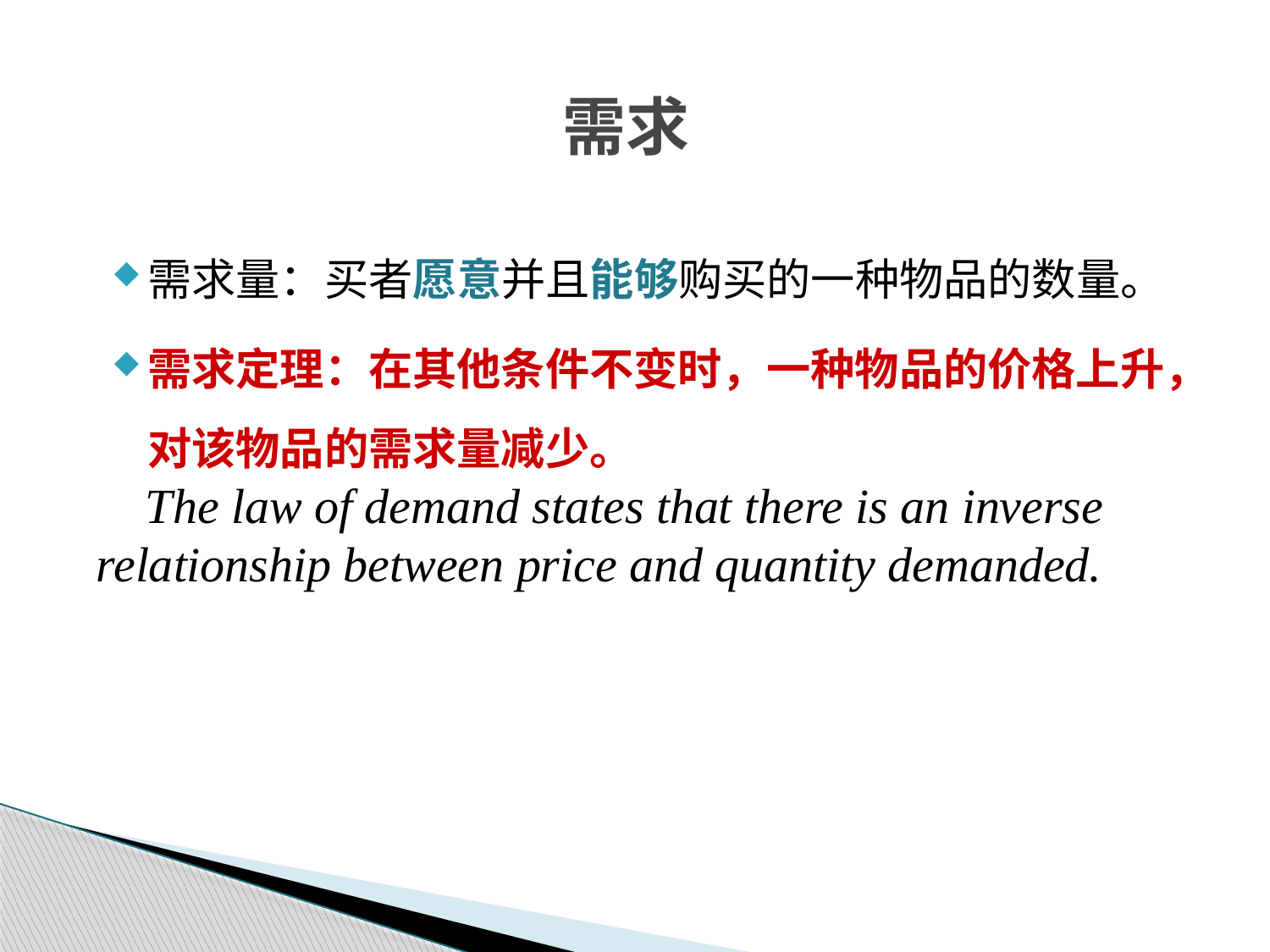

需求
需求量：买者愿意并且能够购买的一种物品的数量。
需求定理：在其他条件不变时，一种物品的价格上升，对该物品的需求量减少。
    The law of demand states that there is an inverse relationship between price and quantity demanded.